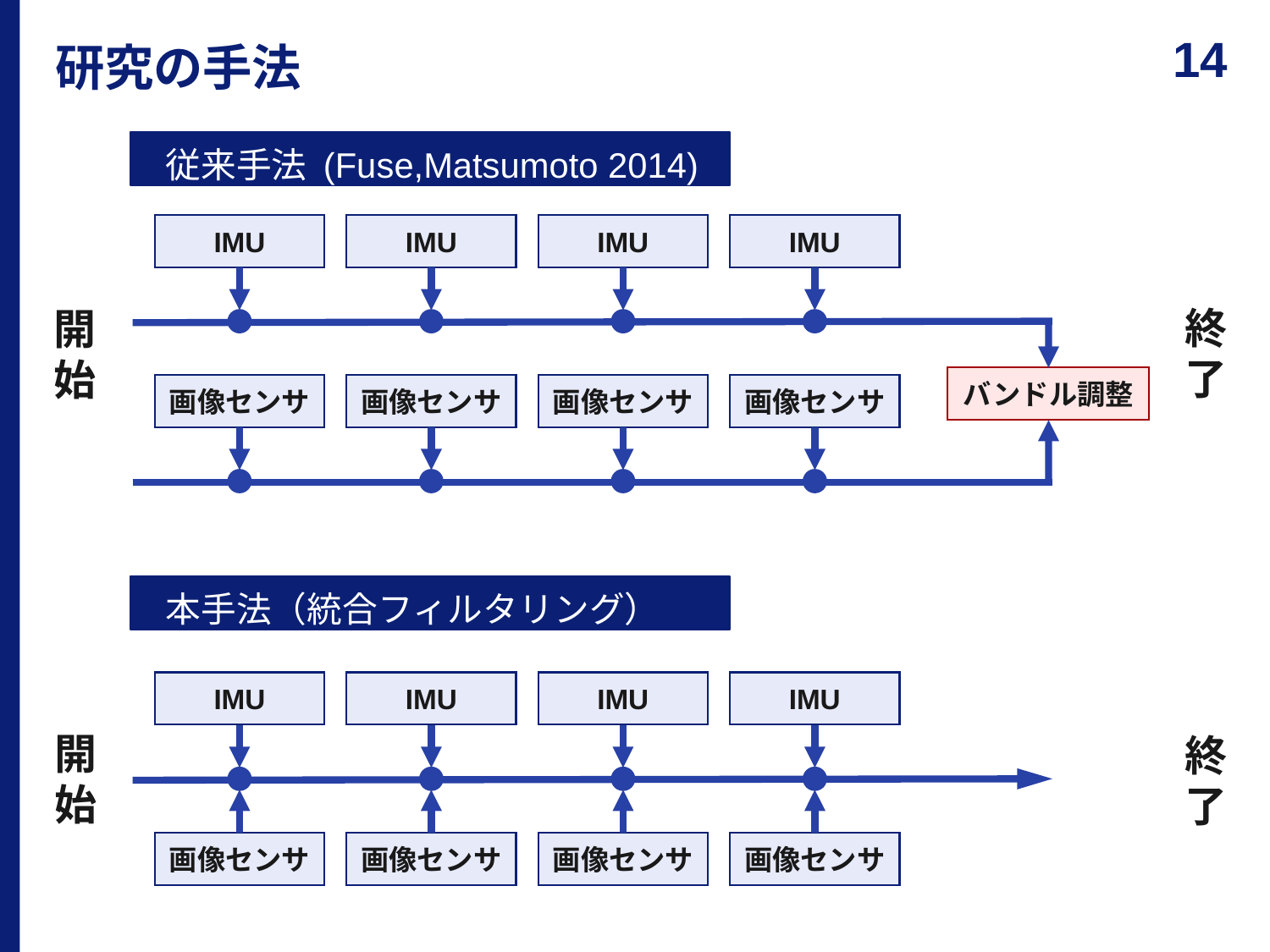

# 研究の手法
従来手法 (Fuse,Matsumoto 2014)
IMU

IMU

IMU

IMU

終
了
開
始
バンドル調整
画像センサ

画像センサ

画像センサ

画像センサ

本手法（統合フィルタリング）
IMU

IMU

IMU

IMU

開
始
終
了
画像センサ
画像センサ
画像センサ
画像センサ